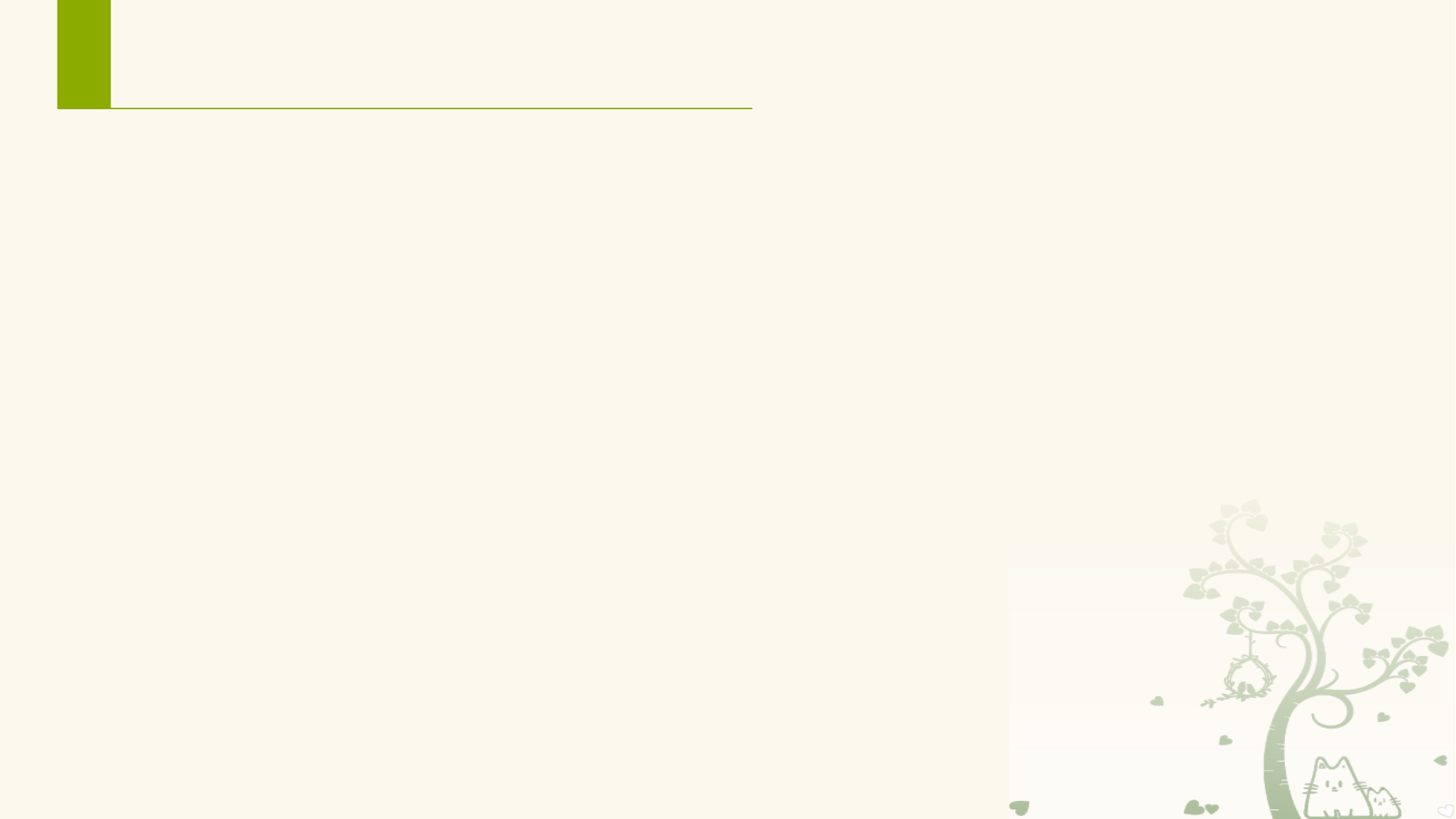

# 8.3.3 绑定方式启动的服务
更多说明：
多个客户端可以通过bindService()绑定同一个Service，但只有第一次调用bindService()时创建Service实例(若该Service的实例不存在)，执行回调onCreate()和onBind()方法，后续客户端继续调用bindService() 时，系统不会创建新的Service实例,也不会再调用onBind()方法，只会直接把IBinder对象传递给其他后来增加的客户端。
多客户端都和Service解除绑定后，系统才会销毁Service。客户端可以通过调用 unbindService() 方法来解除绑定，回调onUnbind ()。在多个客户端绑定同一个Service的情况下，只有当所有的客户端都和Service解除绑定后，系统才会销毁Service，回调onDestroy()。（除非Service也被startService()方法开启）
Service与绑定它的客户端共存亡。如果绑定服务的客户端销毁，则Service会被销毁，直接回调onUnbind()和onDestory()，不管客户端是否主动调用unbindService()解除绑定。